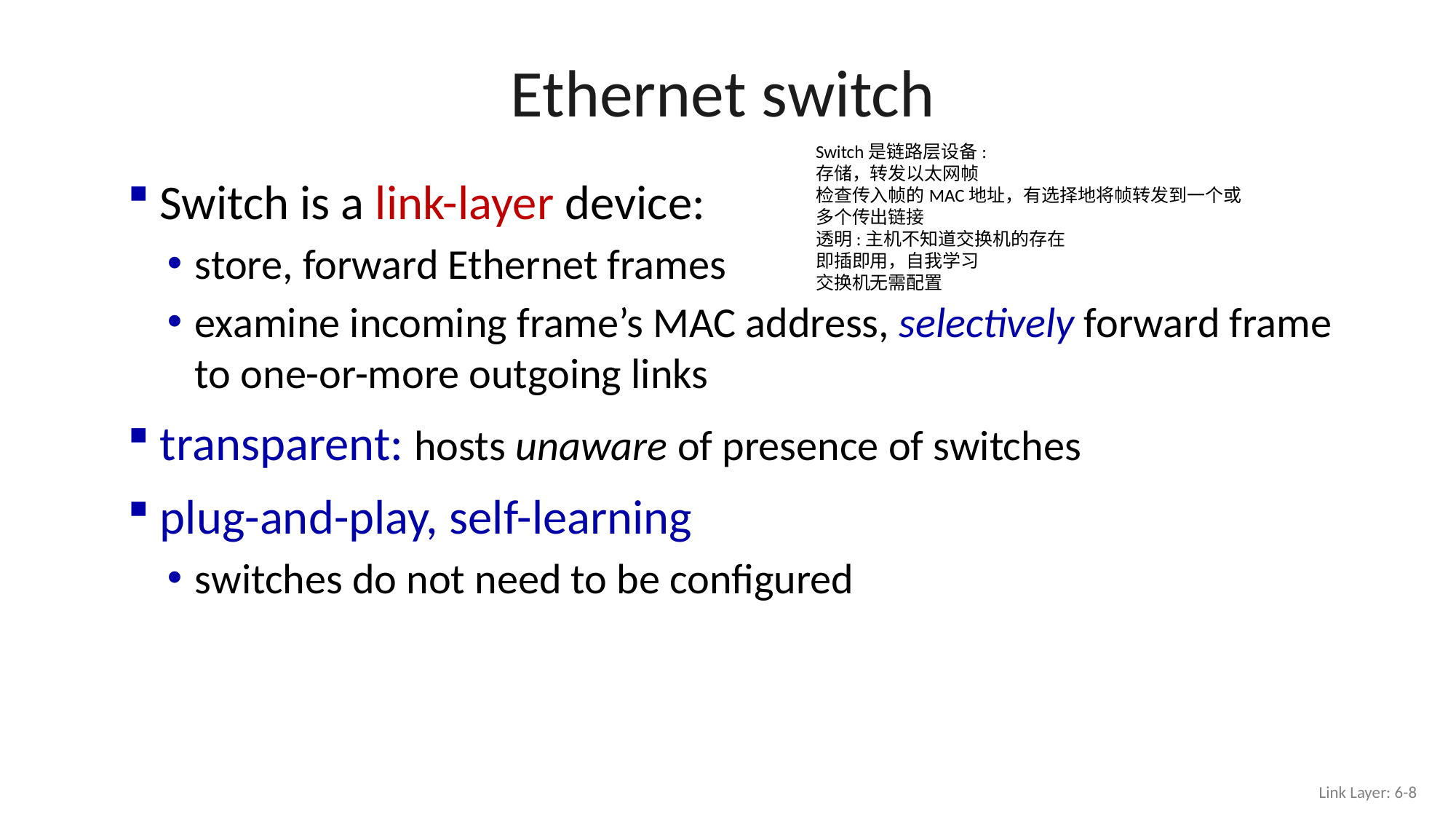

# Ethernet switch
Switch是链路层设备:
存储，转发以太网帧
检查传入帧的MAC地址，有选择地将帧转发到一个或多个传出链接
透明:主机不知道交换机的存在
即插即用，自我学习
交换机无需配置
Switch is a link-layer device:
store, forward Ethernet frames
examine incoming frame’s MAC address, selectively forward frame to one-or-more outgoing links
transparent: hosts unaware of presence of switches
plug-and-play, self-learning
switches do not need to be configured

Link Layer: 6-8